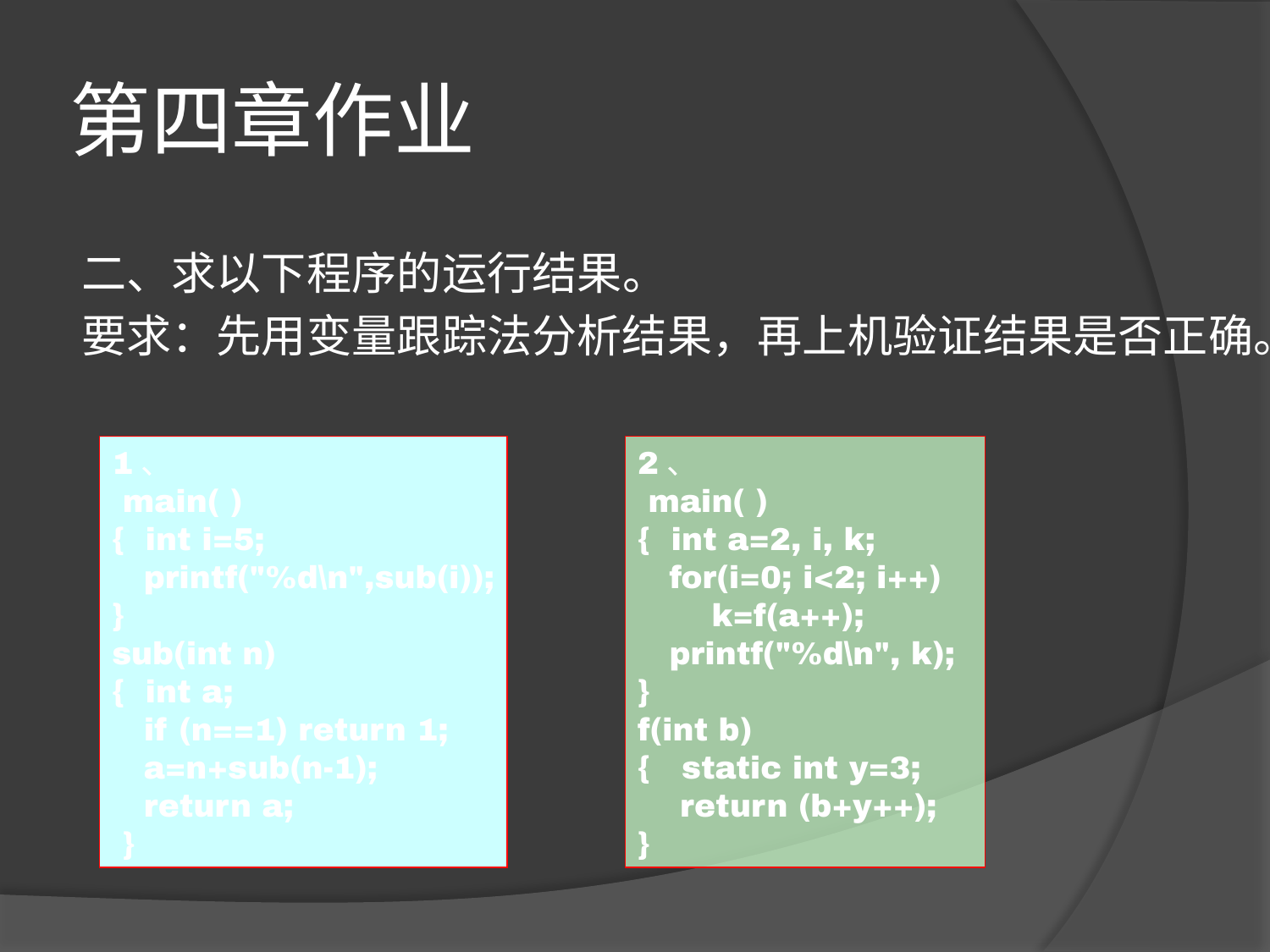

# 第四章作业
二、求以下程序的运行结果。
要求：先用变量跟踪法分析结果，再上机验证结果是否正确。
1、
 main( )
{  int i=5;
   printf("%d\n",sub(i));
}
sub(int n)
{  int a;
   if (n==1) return 1;
   a=n+sub(n-1);
   return a;
 }
2、
 main( )
{  int a=2, i, k;
   for(i=0; i<2; i++)
       k=f(a++);
   printf("%d\n", k);
}
f(int b)
{   static int y=3;
    return (b+y++);
}